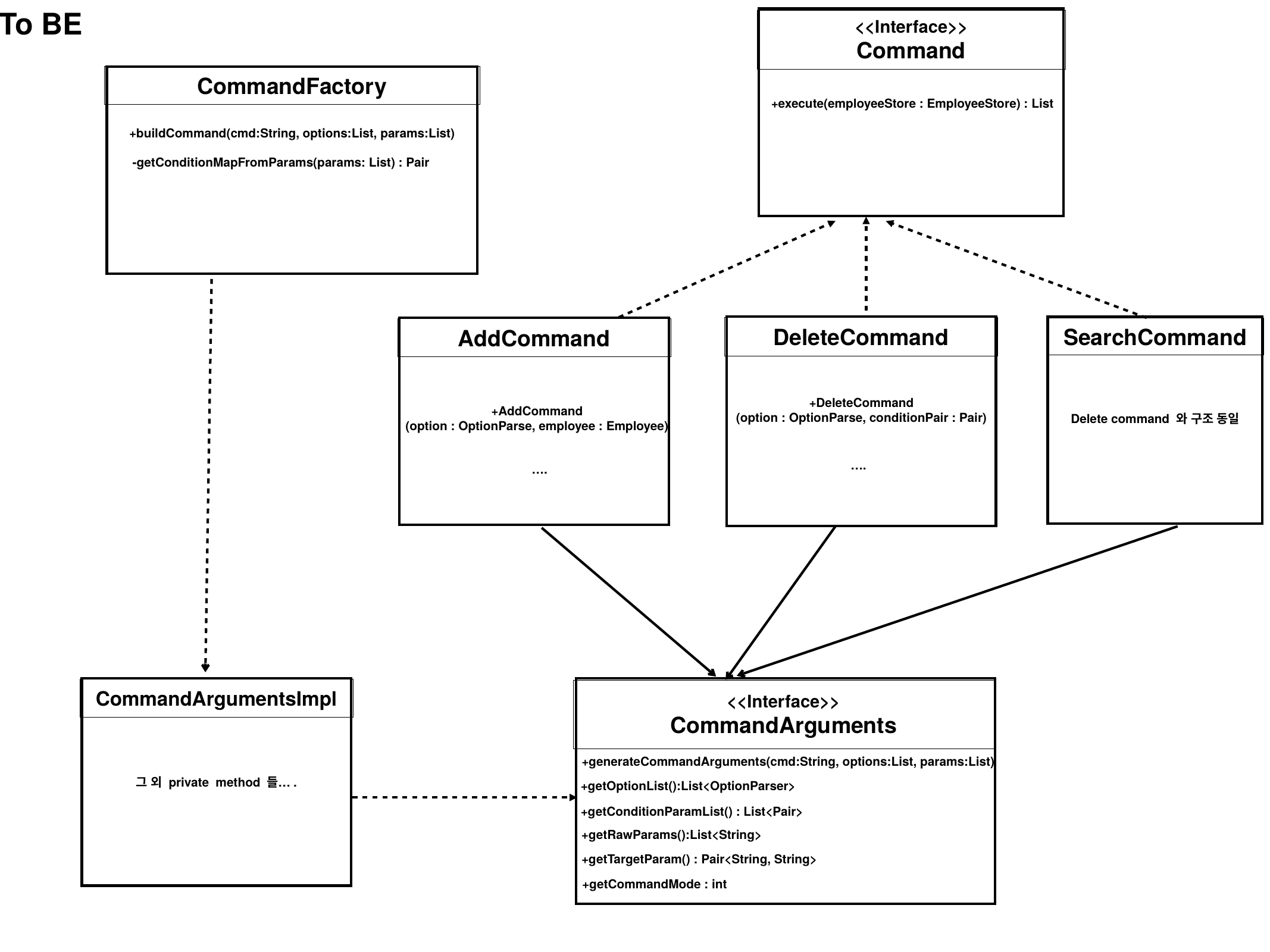

To BE

<<Interface>>
Command
CommandFactory

+execute(employeeStore : EmployeeStore) : List
+buildCommand(cmd:String, options:List, params:List)
-getConditionMapFromParams(params: List) : Pair

SearchCommand

DeleteCommand

AddCommand
+DeleteCommand
(option : OptionParse, conditionPair : Pair)
+AddCommand
(option : OptionParse, employee : Employee)
Delete command 와 구조 동일
….
….

CommandArgumentsImpl

<<Interface>>
CommandArguments
+generateCommandArguments(cmd:String, options:List, params:List)
그 외 private  method 들….
+getOptionList():List<OptionParser>

+getConditionParamList() : List<Pair>
+getRawParams():List<String>
+getTargetParam() : Pair<String, String>
+getCommandMode : int